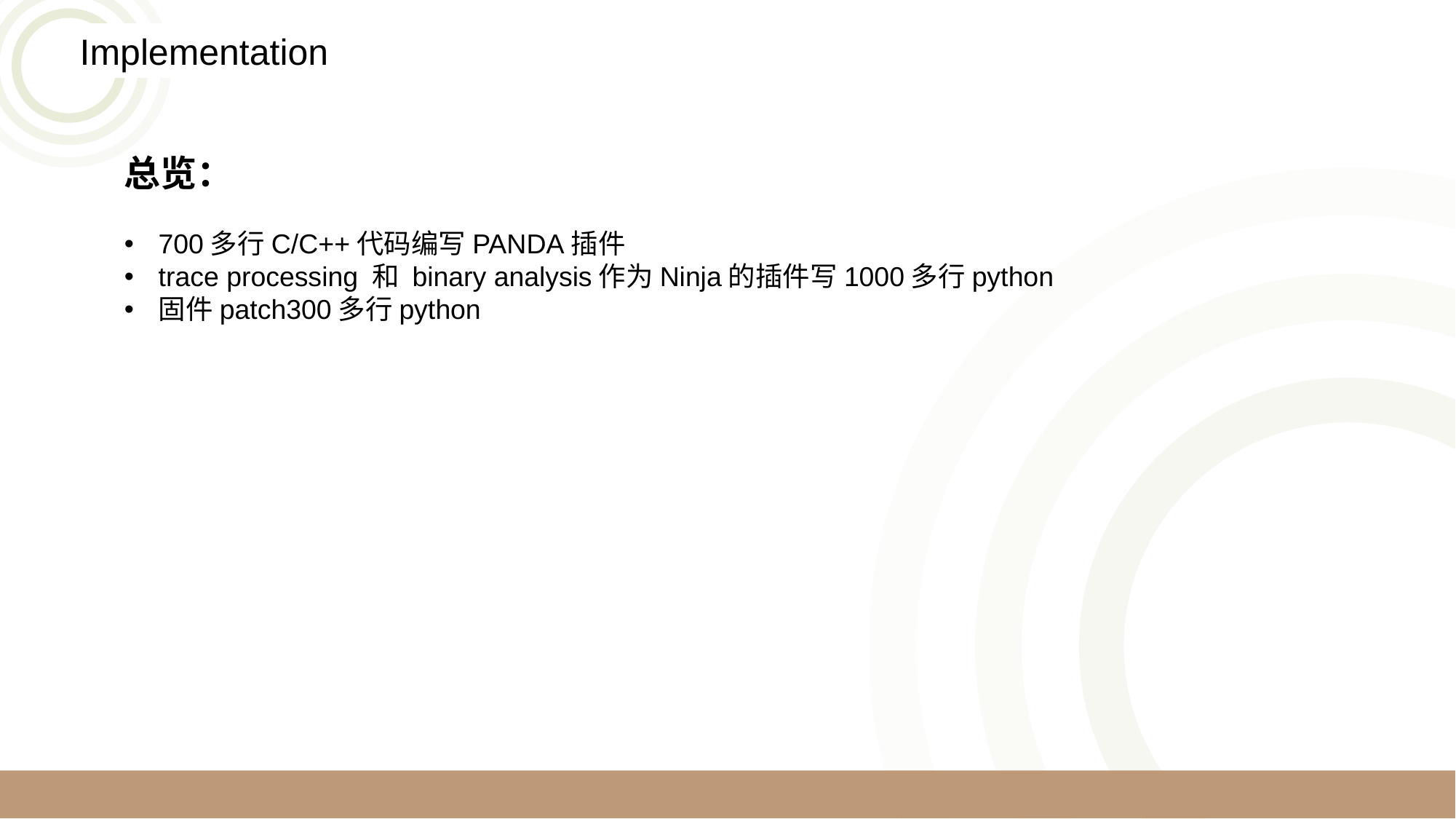

Implementation

总览：

700多行C/C++代码编写PANDA插件
trace processing 和 binary analysis作为Ninja的插件写1000多行python
固件patch300多行python